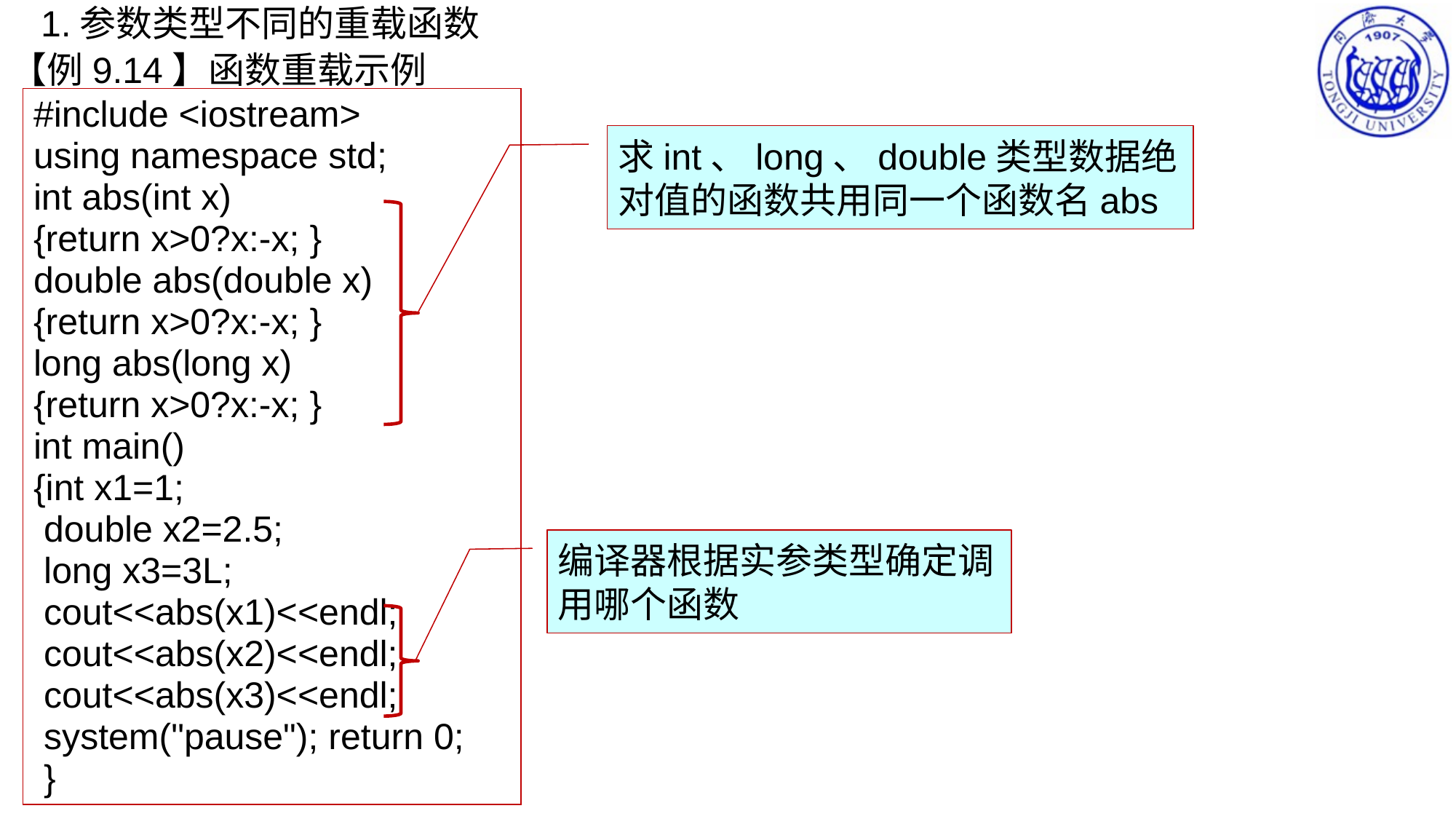

1.参数类型不同的重载函数
【例9.14】函数重载示例
#include <iostream>
using namespace std;
int abs(int x)
{return x>0?x:-x; }
double abs(double x)
{return x>0?x:-x; }
long abs(long x)
{return x>0?x:-x; }
int main()
{int x1=1;
 double x2=2.5;
 long x3=3L;
 cout<<abs(x1)<<endl;
 cout<<abs(x2)<<endl;
 cout<<abs(x3)<<endl;
 system("pause"); return 0;
 }
求int、long、double类型数据绝对值的函数共用同一个函数名abs

编译器根据实参类型确定调用哪个函数